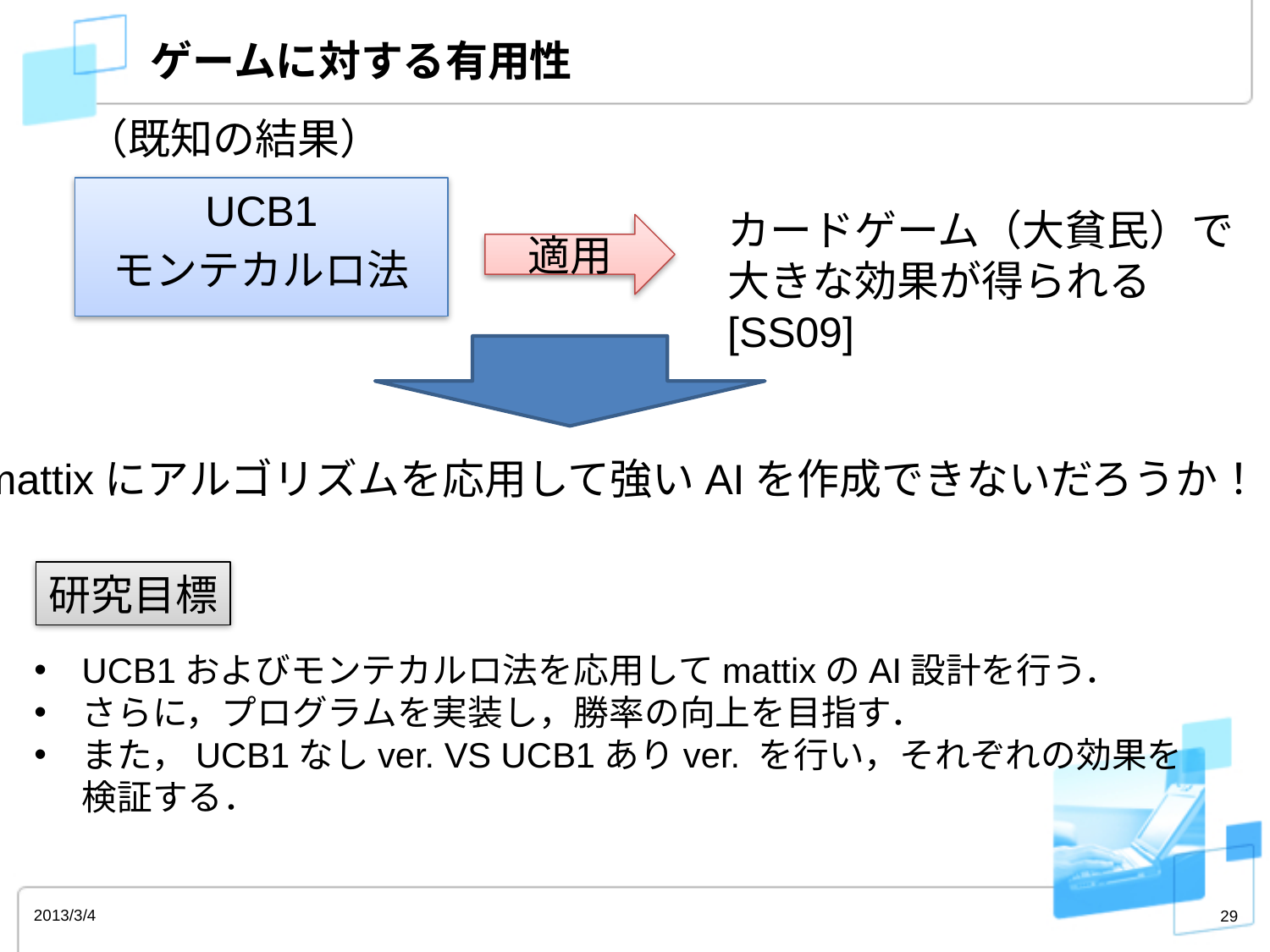

# ゲームに対する有用性
（既知の結果）
UCB1
モンテカルロ法
カードゲーム（大貧民）で
大きな効果が得られる[SS09]
適用

mattixにアルゴリズムを応用して強いAIを作成できないだろうか！？
研究目標
UCB1およびモンテカルロ法を応用してmattixのAI設計を行う．
さらに，プログラムを実装し，勝率の向上を目指す．
また，UCB1なしver. VS UCB1ありver. を行い，それぞれの効果を検証する．
2013/3/4
29